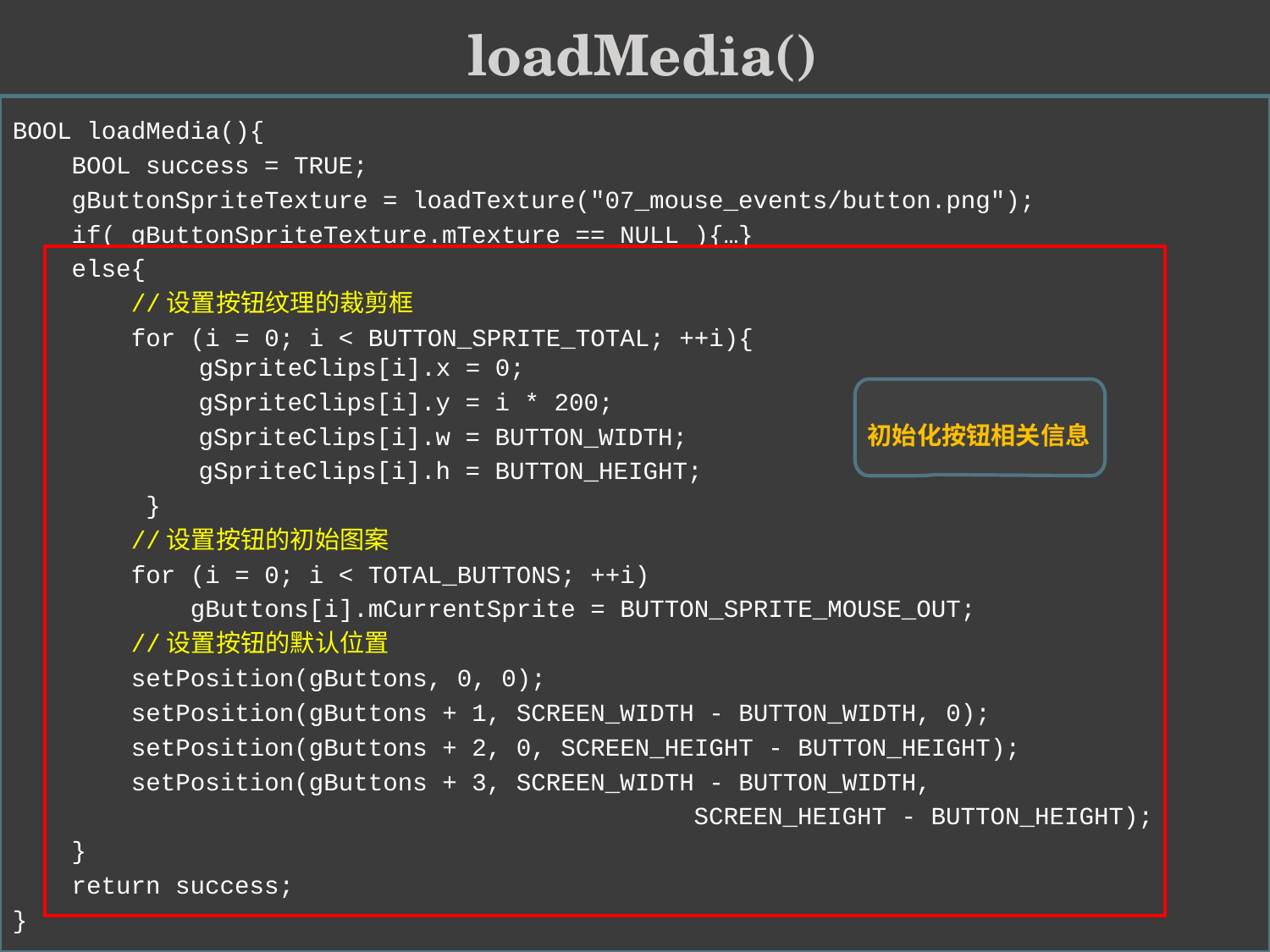

loadMedia()
BOOL loadMedia(){
    BOOL success = TRUE;
    gButtonSpriteTexture = loadTexture("07_mouse_events/button.png");
    if( gButtonSpriteTexture.mTexture == NULL ){…}
    else{
        //设置按钮纹理的裁剪框
        for (i = 0; i < BUTTON_SPRITE_TOTAL; ++i){			     		    gSpriteClips[i].x = 0;
	    gSpriteClips[i].y = i * 200;
	    gSpriteClips[i].w = BUTTON_WIDTH;
	    gSpriteClips[i].h = BUTTON_HEIGHT;
         }
        //设置按钮的初始图案
        for (i = 0; i < TOTAL_BUTTONS; ++i)
            gButtons[i].mCurrentSprite = BUTTON_SPRITE_MOUSE_OUT;
        //设置按钮的默认位置
        setPosition(gButtons, 0, 0);
        setPosition(gButtons + 1, SCREEN_WIDTH - BUTTON_WIDTH, 0);
        setPosition(gButtons + 2, 0, SCREEN_HEIGHT - BUTTON_HEIGHT);
        setPosition(gButtons + 3, SCREEN_WIDTH - BUTTON_WIDTH,
                                              SCREEN_HEIGHT - BUTTON_HEIGHT);
    }
    return success;
}

初始化按钮相关信息